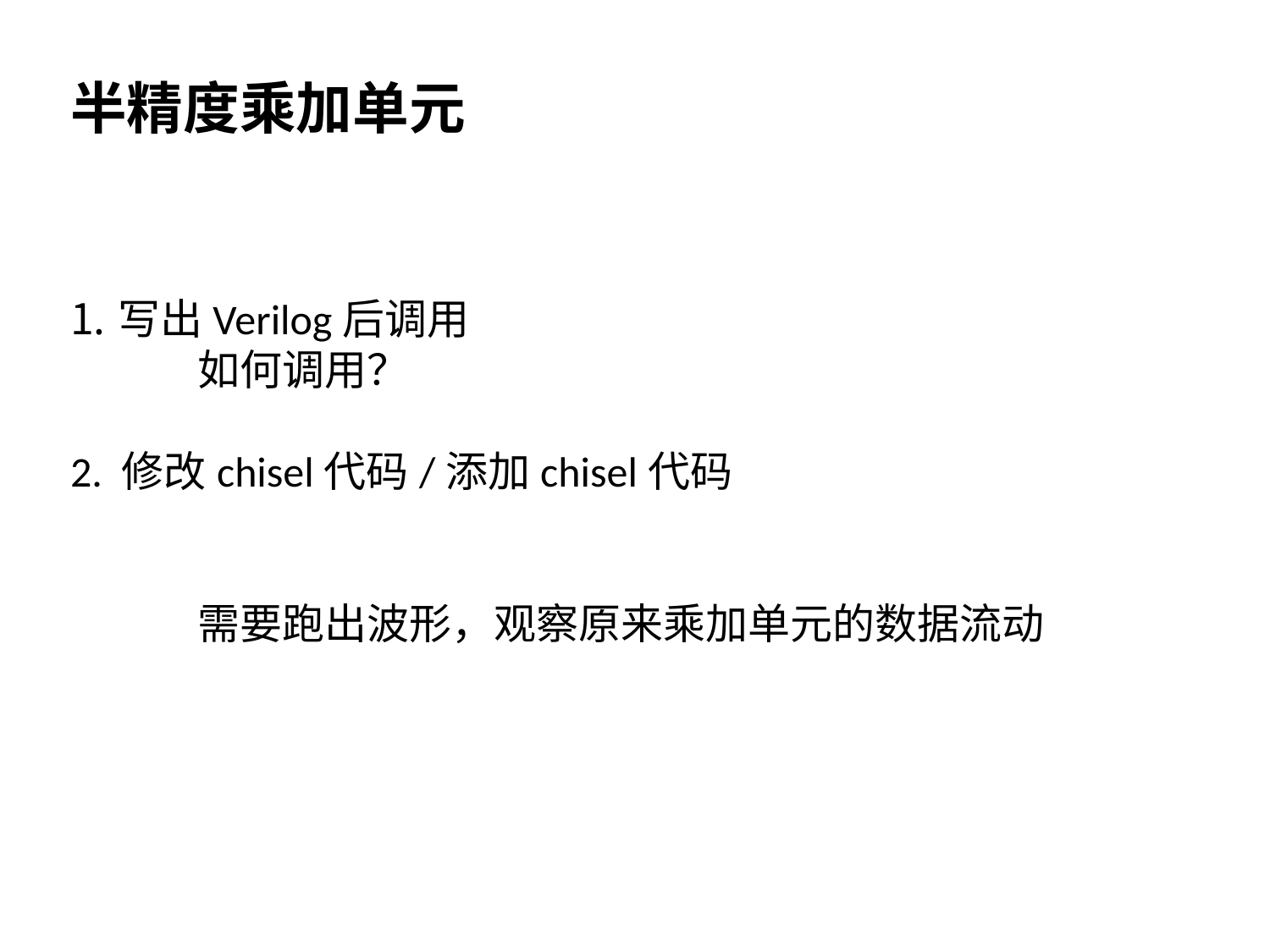

半精度乘加单元

写出Verilog后调用
	如何调用？

2. 修改chisel代码/添加chisel代码

	需要跑出波形，观察原来乘加单元的数据流动